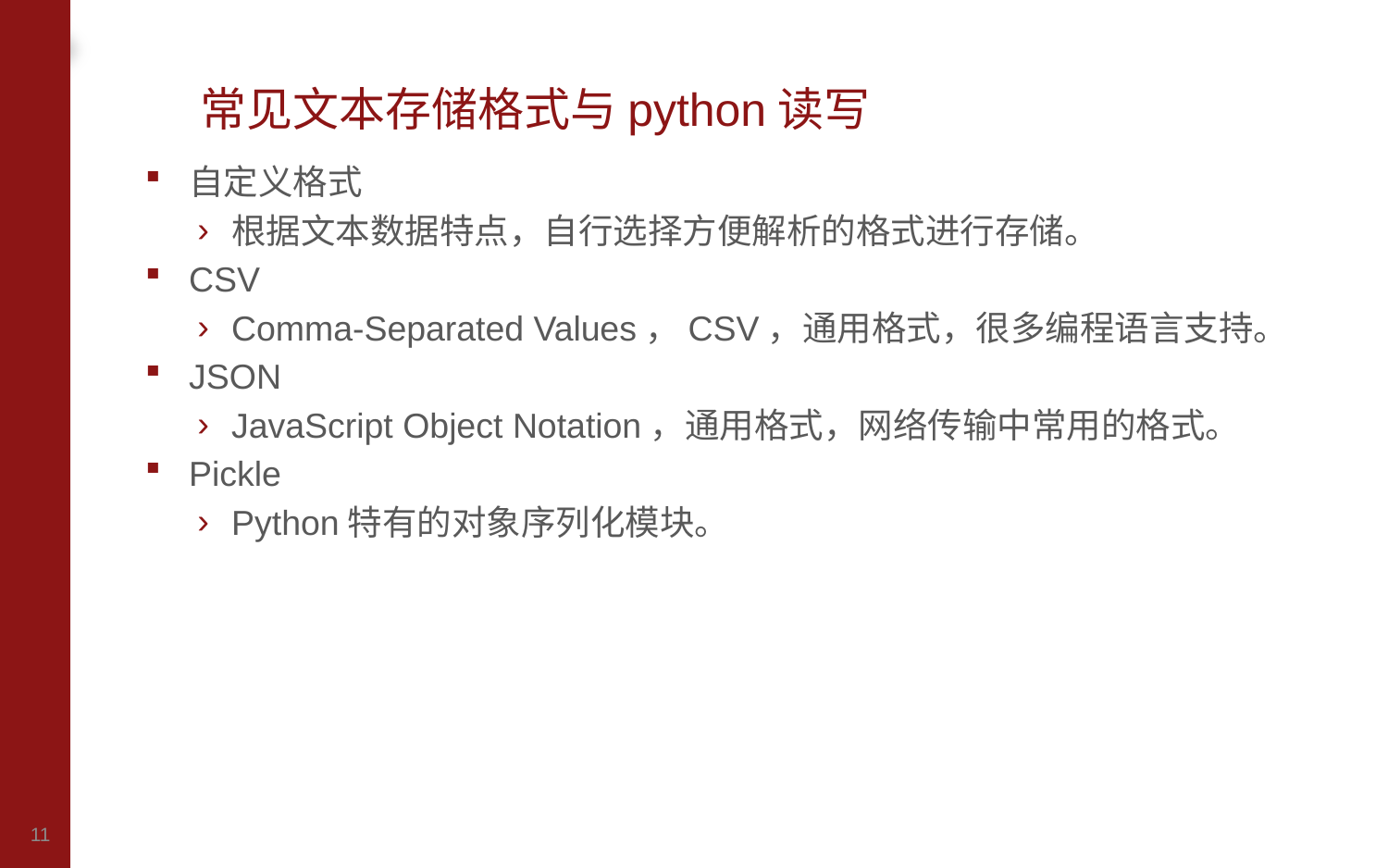

# 常见文本存储格式与python读写
自定义格式
根据文本数据特点，自行选择方便解析的格式进行存储。
CSV
Comma-Separated Values，CSV，通用格式，很多编程语言支持。
JSON
JavaScript Object Notation，通用格式，网络传输中常用的格式。
Pickle
Python特有的对象序列化模块。

11